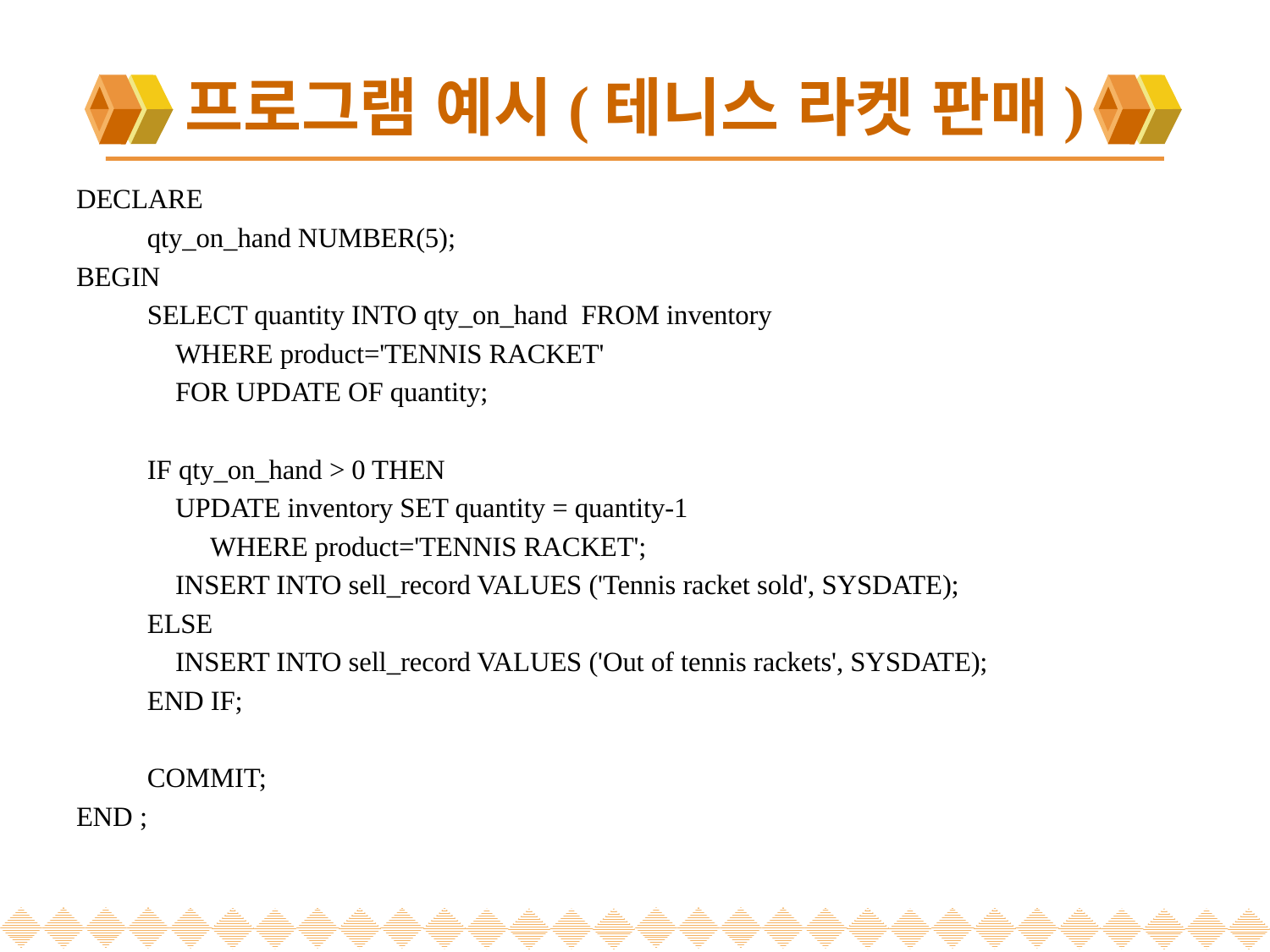

# 프로그램 예시(테니스 라켓 판매)
DECLARE
	qty_on_hand NUMBER(5);
BEGIN
	SELECT quantity INTO qty_on_hand  FROM inventory
	    WHERE product='TENNIS RACKET'
	    FOR UPDATE OF quantity;

	IF qty_on_hand > 0 THEN
	    UPDATE inventory SET quantity = quantity-1
	         WHERE product='TENNIS RACKET';
	    INSERT INTO sell_record VALUES ('Tennis racket sold', SYSDATE);
	ELSE
	    INSERT INTO sell_record VALUES ('Out of tennis rackets', SYSDATE);
	END IF;

	COMMIT;
END ;